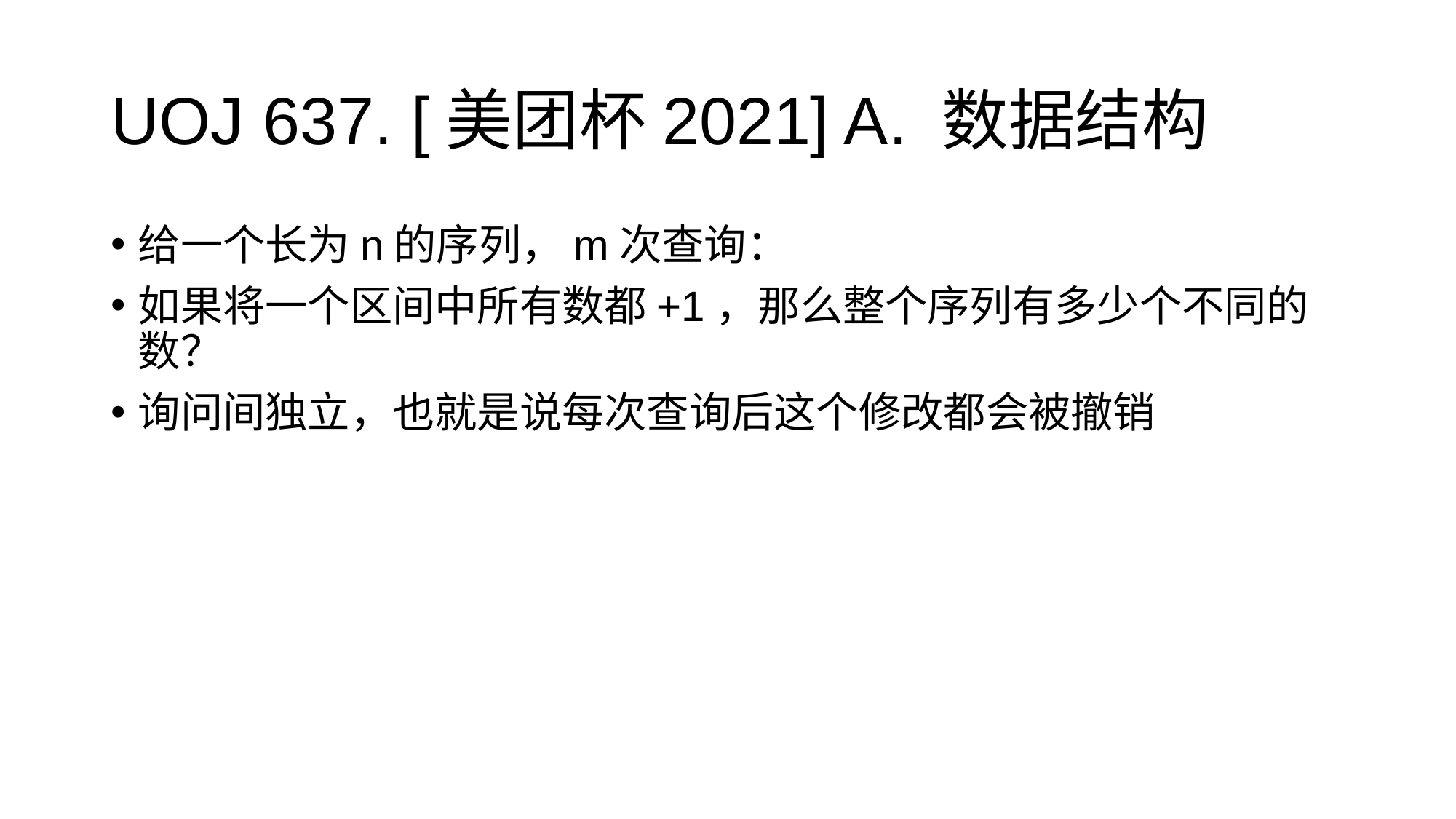

# UOJ 637. [美团杯2021] A. 数据结构
给一个长为n的序列，m次查询：
如果将一个区间中所有数都+1，那么整个序列有多少个不同的数？
询问间独立，也就是说每次查询后这个修改都会被撤销